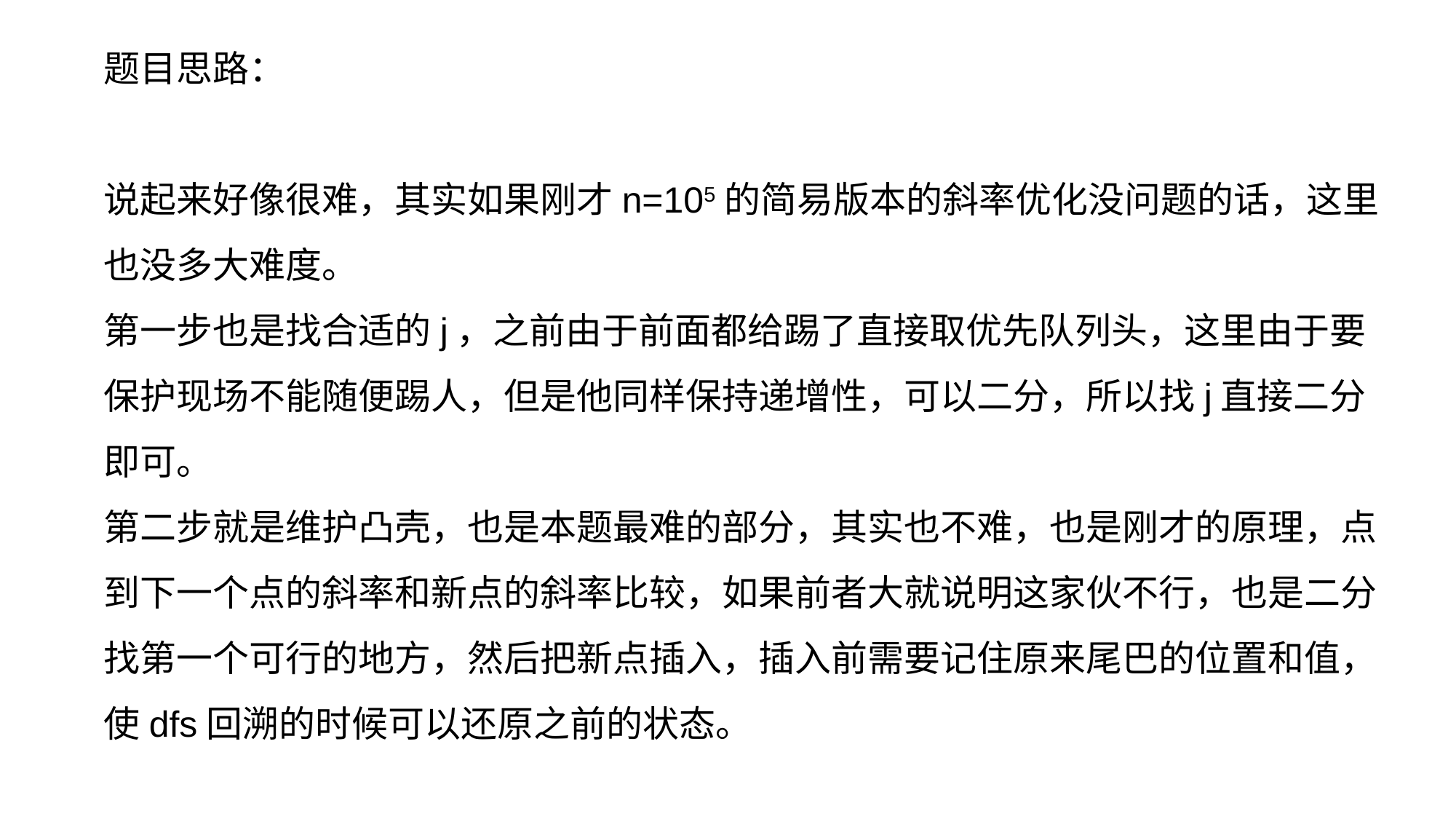

题目思路：

说起来好像很难，其实如果刚才n=105的简易版本的斜率优化没问题的话，这里也没多大难度。
第一步也是找合适的j，之前由于前面都给踢了直接取优先队列头，这里由于要保护现场不能随便踢人，但是他同样保持递增性，可以二分，所以找j直接二分即可。
第二步就是维护凸壳，也是本题最难的部分，其实也不难，也是刚才的原理，点到下一个点的斜率和新点的斜率比较，如果前者大就说明这家伙不行，也是二分找第一个可行的地方，然后把新点插入，插入前需要记住原来尾巴的位置和值，使dfs回溯的时候可以还原之前的状态。